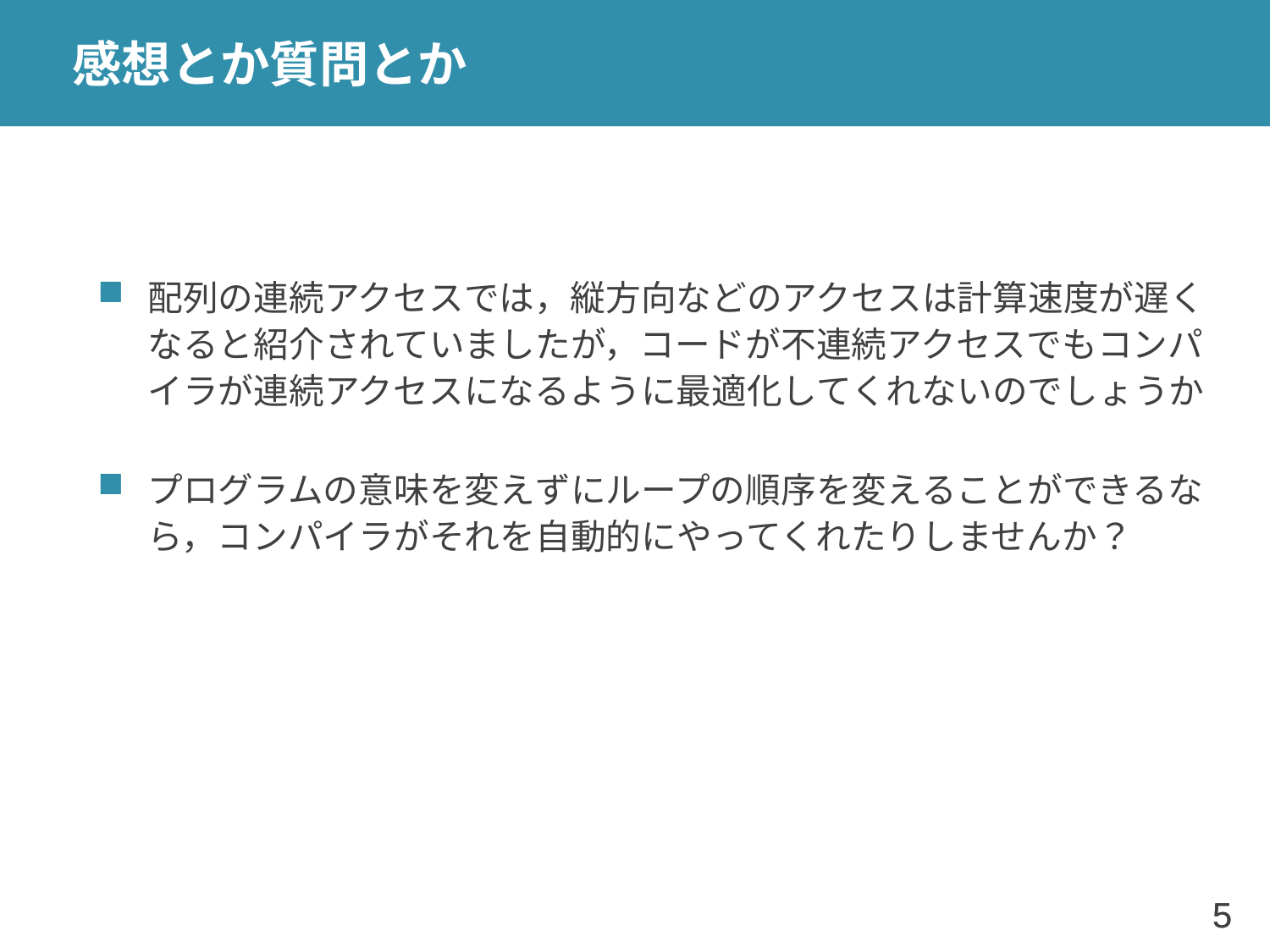

# 感想とか質問とか
配列の連続アクセスでは，縦方向などのアクセスは計算速度が遅くなると紹介されていましたが，コードが不連続アクセスでもコンパイラが連続アクセスになるように最適化してくれないのでしょうか
プログラムの意味を変えずにループの順序を変えることができるなら，コンパイラがそれを自動的にやってくれたりしませんか？